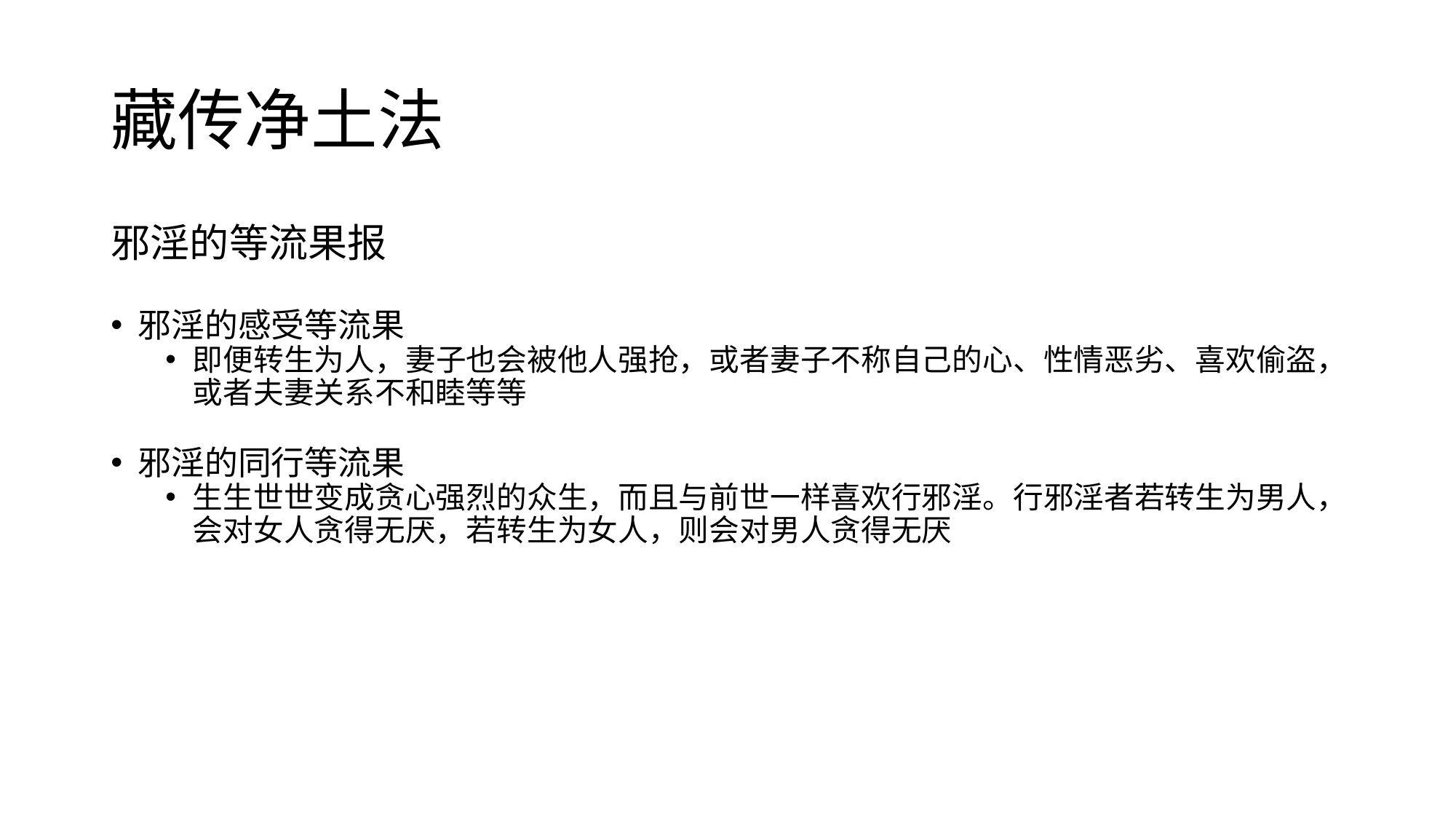

# 藏传净土法
邪淫的等流果报

邪淫的感受等流果
即便转生为人，妻子也会被他人强抢，或者妻子不称自己的心、性情恶劣、喜欢偷盗，或者夫妻关系不和睦等等

邪淫的同行等流果
生生世世变成贪心强烈的众生，而且与前世一样喜欢行邪淫。行邪淫者若转生为男人，会对女人贪得无厌，若转生为女人，则会对男人贪得无厌